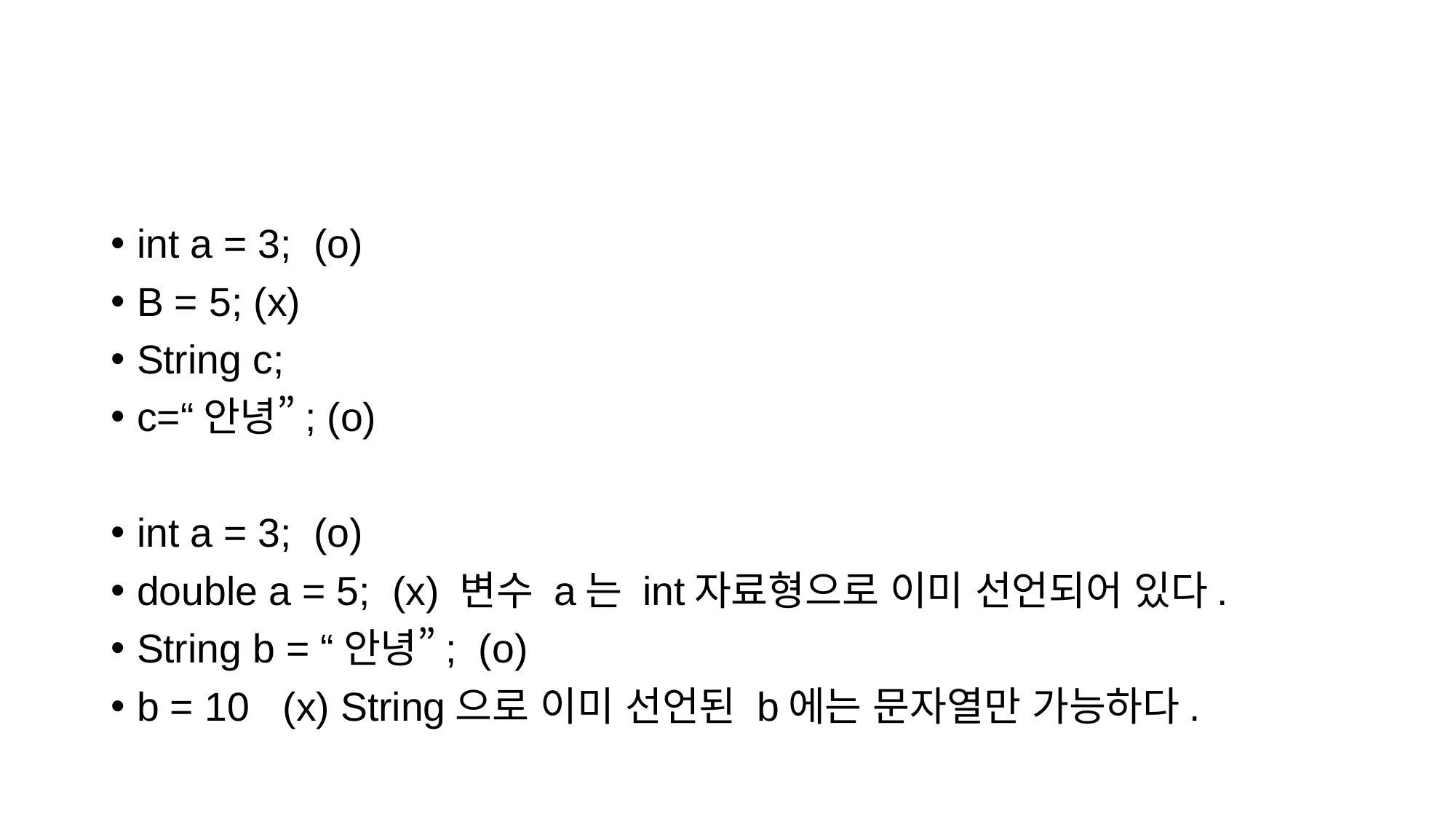

#
int a = 3;  (o)
B = 5; (x)
String c;
c=“안녕”; (o)

int a = 3;  (o)
double a = 5;  (x) 변수 a는 int자료형으로 이미 선언되어 있다.
String b = “안녕”;  (o)
b = 10   (x) String으로 이미 선언된 b에는 문자열만 가능하다.